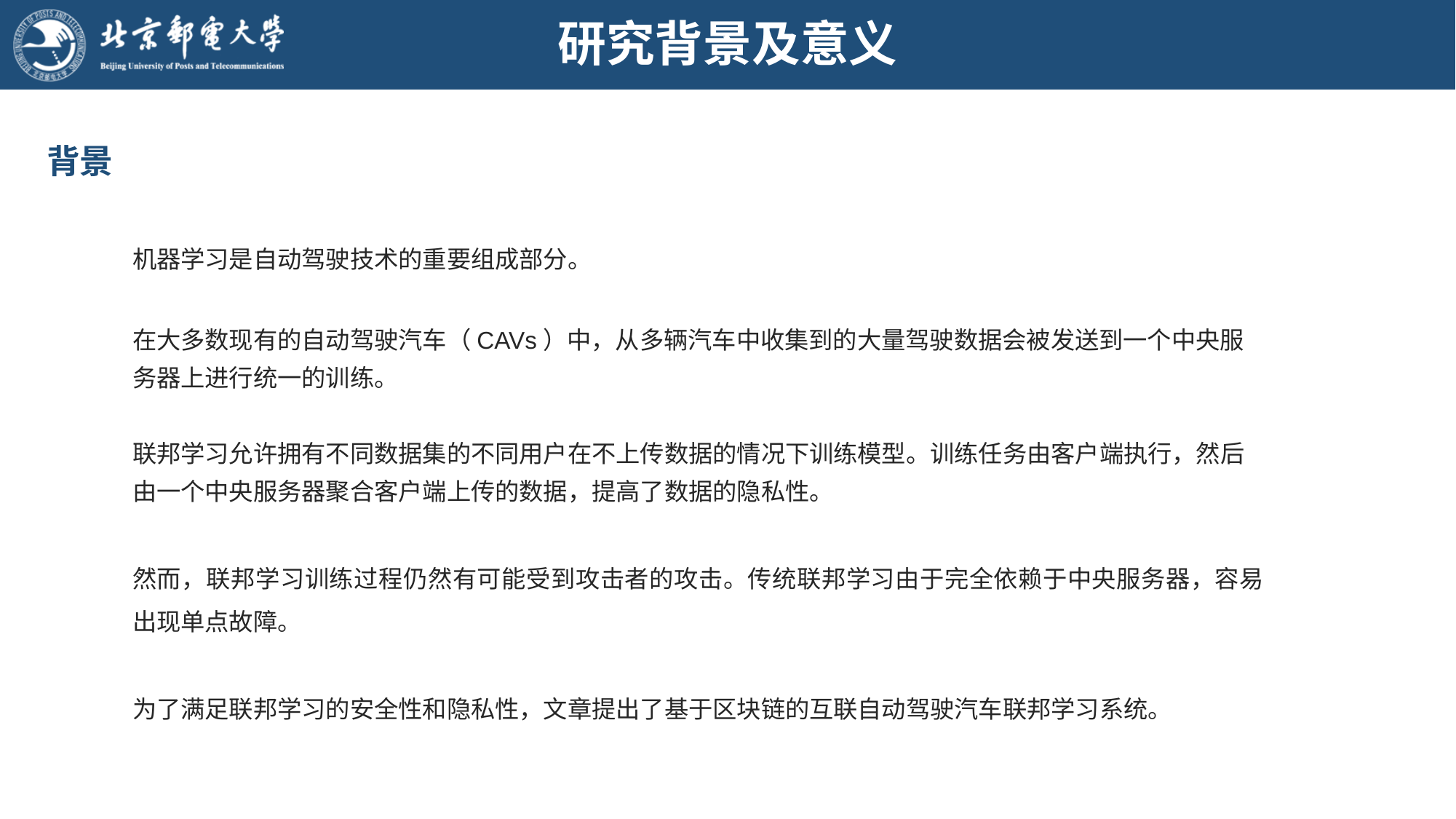

# 研究背景及意义
背景
机器学习是自动驾驶技术的重要组成部分。

在大多数现有的自动驾驶汽车（CAVs）中，从多辆汽车中收集到的大量驾驶数据会被发送到一个中央服务器上进行统一的训练。

联邦学习允许拥有不同数据集的不同用户在不上传数据的情况下训练模型。训练任务由客户端执行，然后由一个中央服务器聚合客户端上传的数据，提高了数据的隐私性。

然而，联邦学习训练过程仍然有可能受到攻击者的攻击。传统联邦学习由于完全依赖于中央服务器，容易出现单点故障。

为了满足联邦学习的安全性和隐私性，文章提出了基于区块链的互联自动驾驶汽车联邦学习系统。